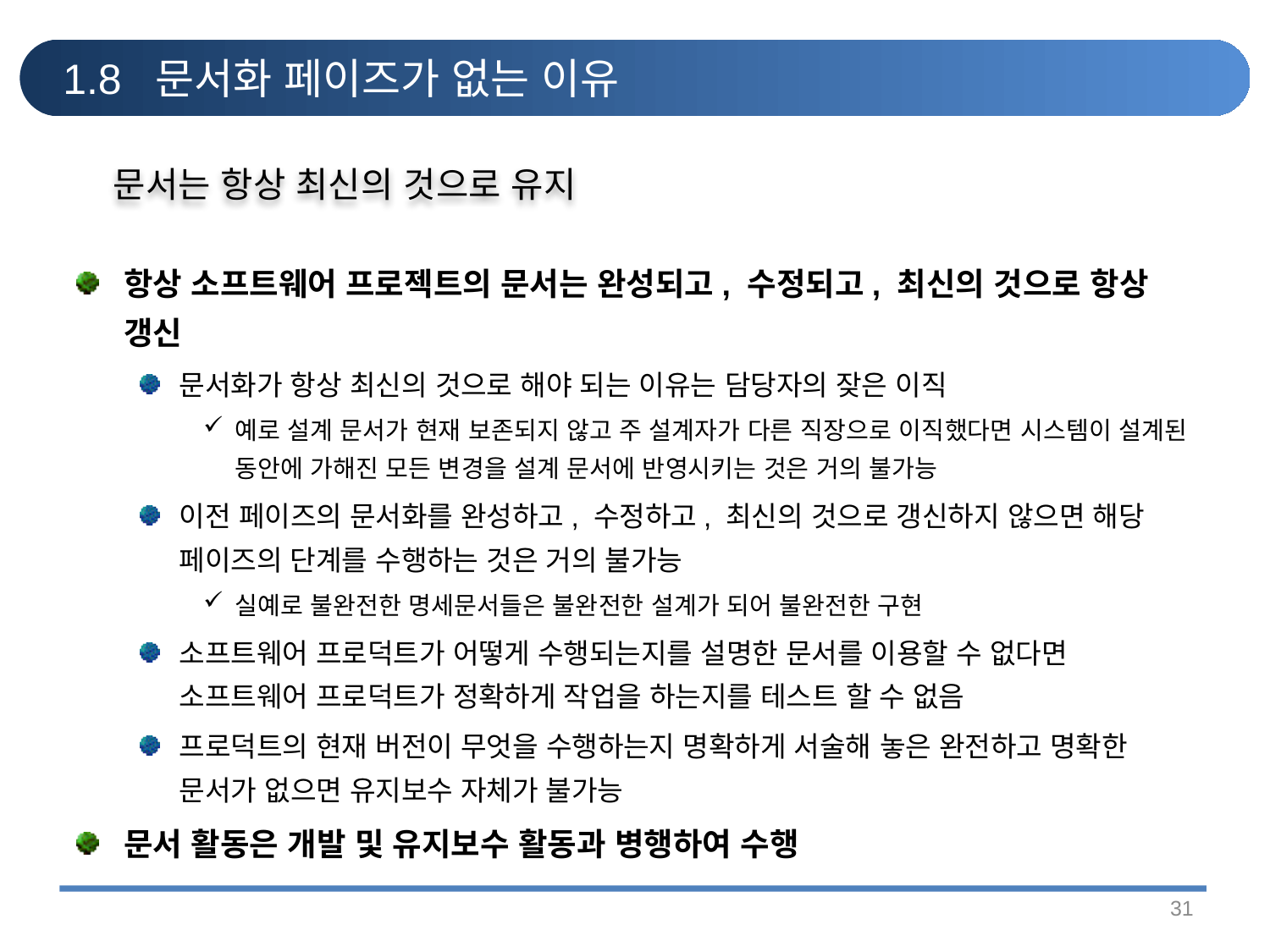

# 1.8  문서화 페이즈가 없는 이유
문서는 항상 최신의 것으로 유지
항상 소프트웨어 프로젝트의 문서는 완성되고, 수정되고, 최신의 것으로 항상 갱신
문서화가 항상 최신의 것으로 해야 되는 이유는 담당자의 잦은 이직
예로 설계 문서가 현재 보존되지 않고 주 설계자가 다른 직장으로 이직했다면 시스템이 설계된 동안에 가해진 모든 변경을 설계 문서에 반영시키는 것은 거의 불가능
이전 페이즈의 문서화를 완성하고, 수정하고, 최신의 것으로 갱신하지 않으면 해당 페이즈의 단계를 수행하는 것은 거의 불가능
실예로 불완전한 명세문서들은 불완전한 설계가 되어 불완전한 구현
소프트웨어 프로덕트가 어떻게 수행되는지를 설명한 문서를 이용할 수 없다면 소프트웨어 프로덕트가 정확하게 작업을 하는지를 테스트 할 수 없음
프로덕트의 현재 버전이 무엇을 수행하는지 명확하게 서술해 놓은 완전하고 명확한 문서가 없으면 유지보수 자체가 불가능
문서 활동은 개발 및 유지보수 활동과 병행하여 수행

31